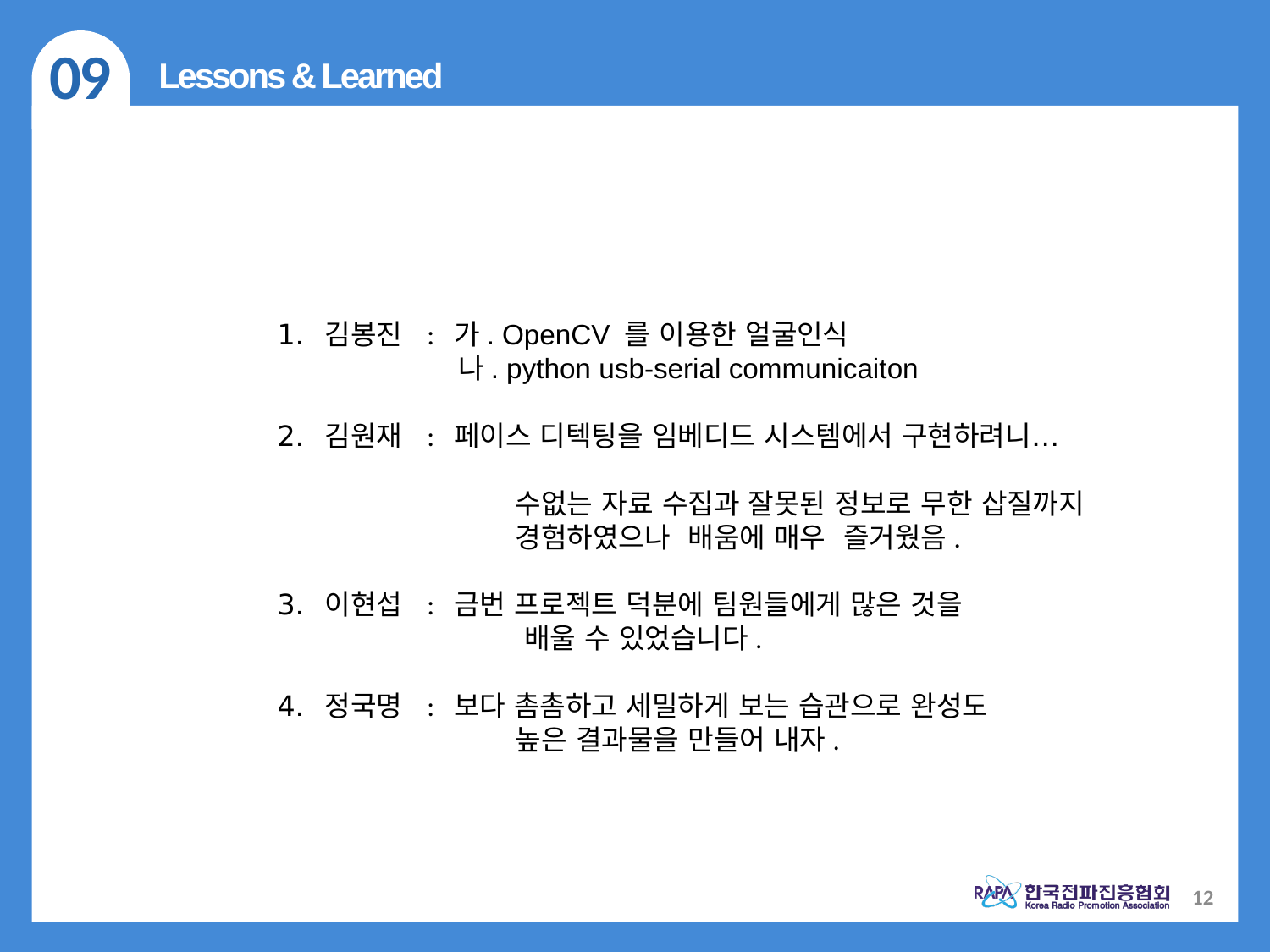

09
Lessons & Learned
김봉진  :  가. OpenCV 를 이용한 얼굴인식
               나. python usb-serial communicaiton

김원재  :  페이스 디텍팅을 임베디드 시스템에서 구현하려니…
                          수없는 자료 수집과 잘못된 정보로 무한 삽질까지
                          경험하였으나  배움에 매우  즐거웠음.

이현섭  :  금번 프로젝트 덕분에 팀원들에게 많은 것을
                           배울 수 있었습니다.

정국명  :  보다 촘촘하고 세밀하게 보는 습관으로 완성도
                          높은 결과물을 만들어 내자.
12